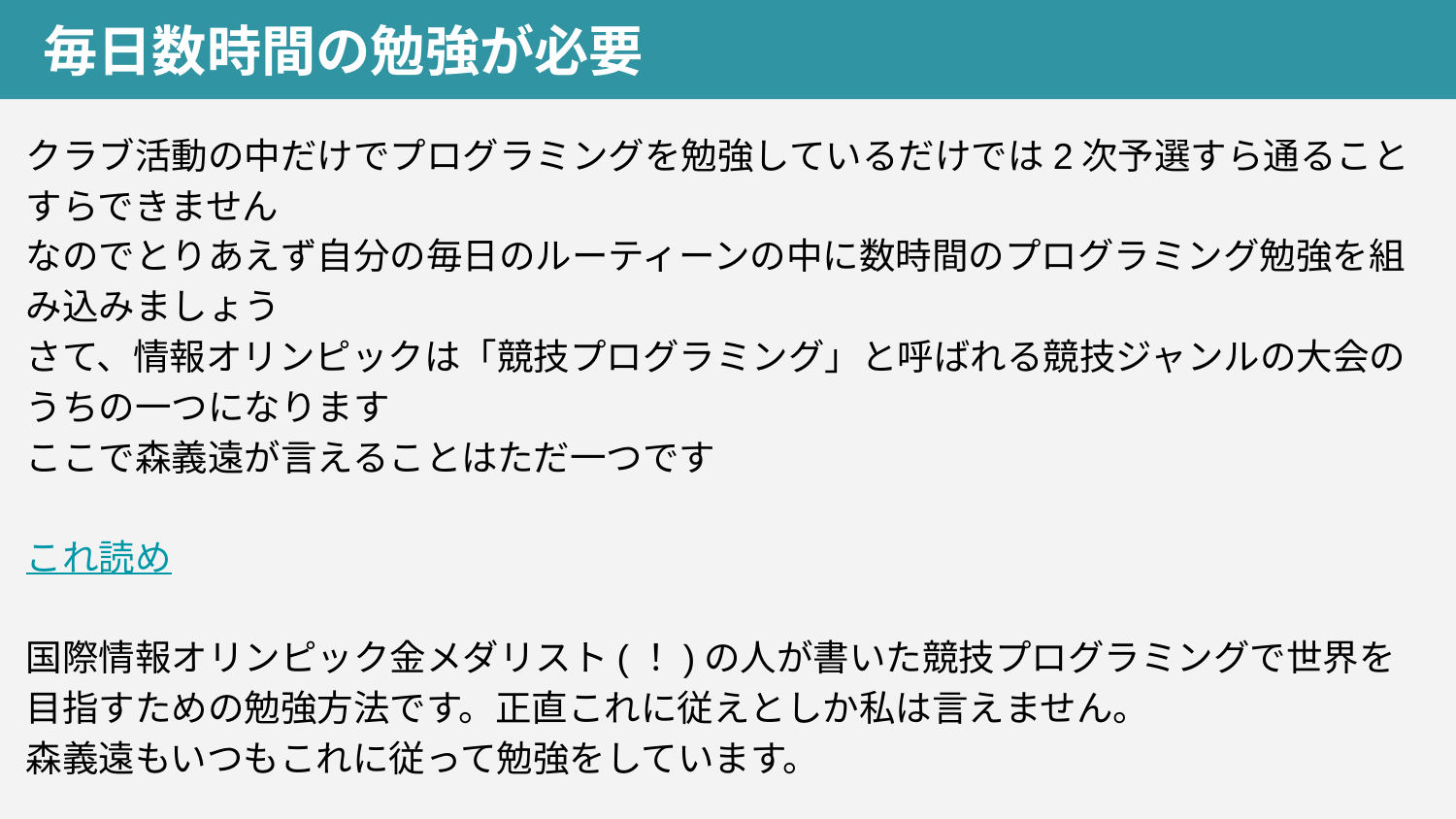

毎日数時間の勉強が必要
クラブ活動の中だけでプログラミングを勉強しているだけでは2次予選すら通ることすらできません
なのでとりあえず自分の毎日のルーティーンの中に数時間のプログラミング勉強を組み込みましょう
さて、情報オリンピックは「競技プログラミング」と呼ばれる競技ジャンルの大会のうちの一つになります
ここで森義遠が言えることはただ一つです

これ読め

国際情報オリンピック金メダリスト(！)の人が書いた競技プログラミングで世界を目指すための勉強方法です。正直これに従えとしか私は言えません。
森義遠もいつもこれに従って勉強をしています。